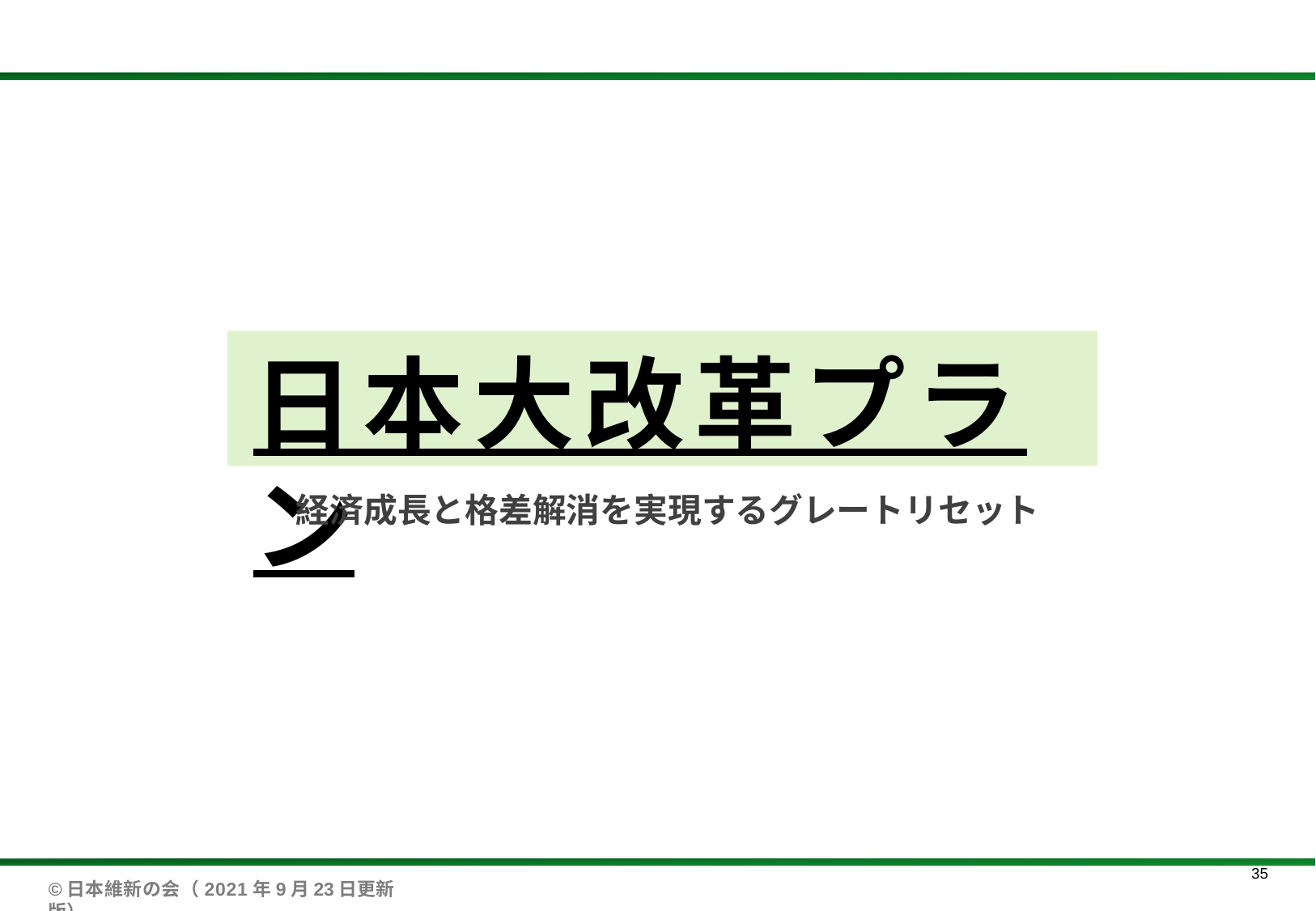

# 日本大改革プラン
経済成長と格差解消を実現するグレートリセット
35
©日本維新の会（2021年9月23日更新版）